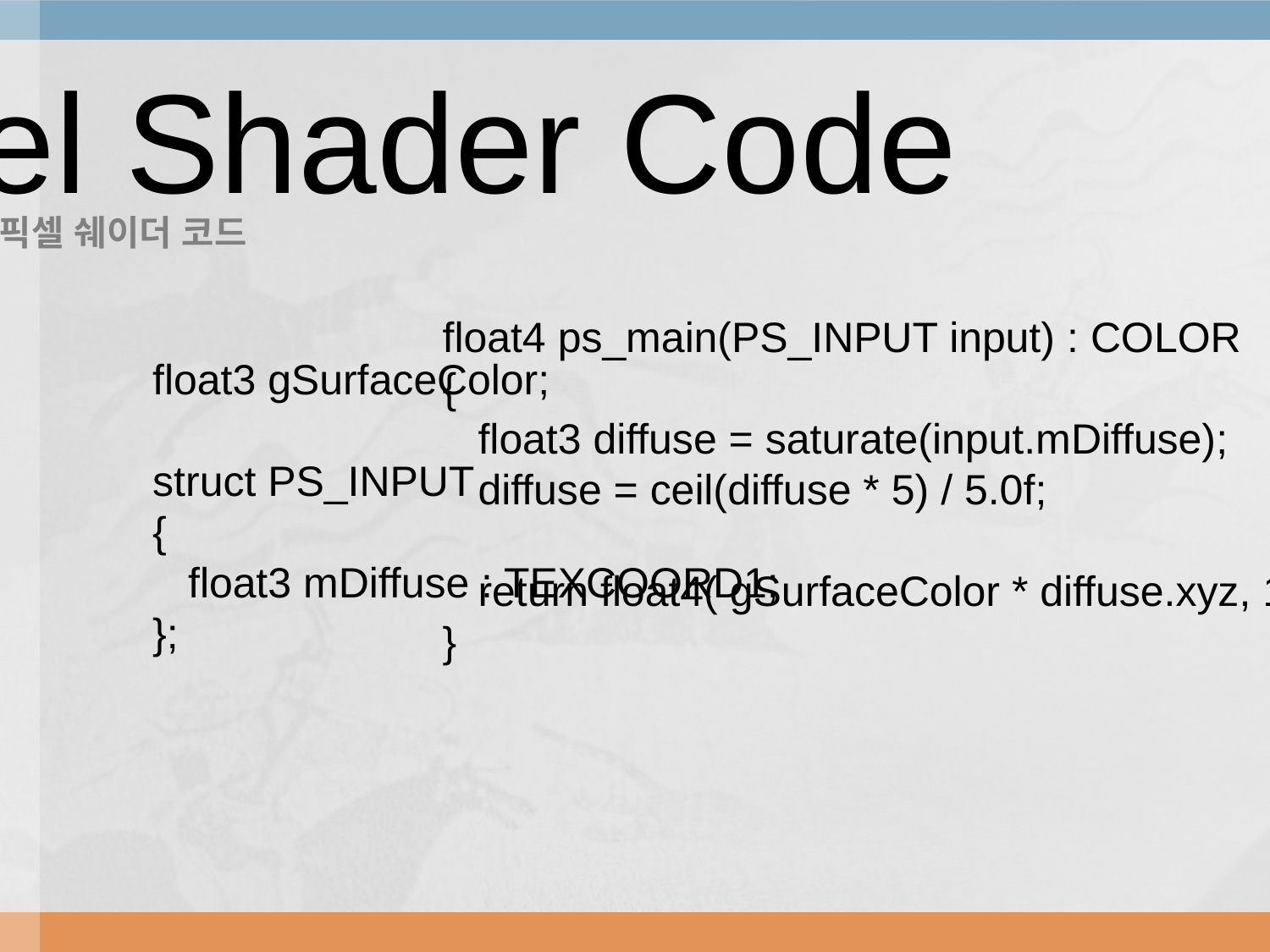

Pixel Shader Code
픽셀 쉐이더 코드
float4 ps_main(PS_INPUT input) : COLOR
{
   float3 diffuse = saturate(input.mDiffuse);
   diffuse = ceil(diffuse * 5) / 5.0f;

   return float4( gSurfaceColor * diffuse.xyz, 1);
}
float3 gSurfaceColor;

struct PS_INPUT
{
   float3 mDiffuse : TEXCOORD1;
};